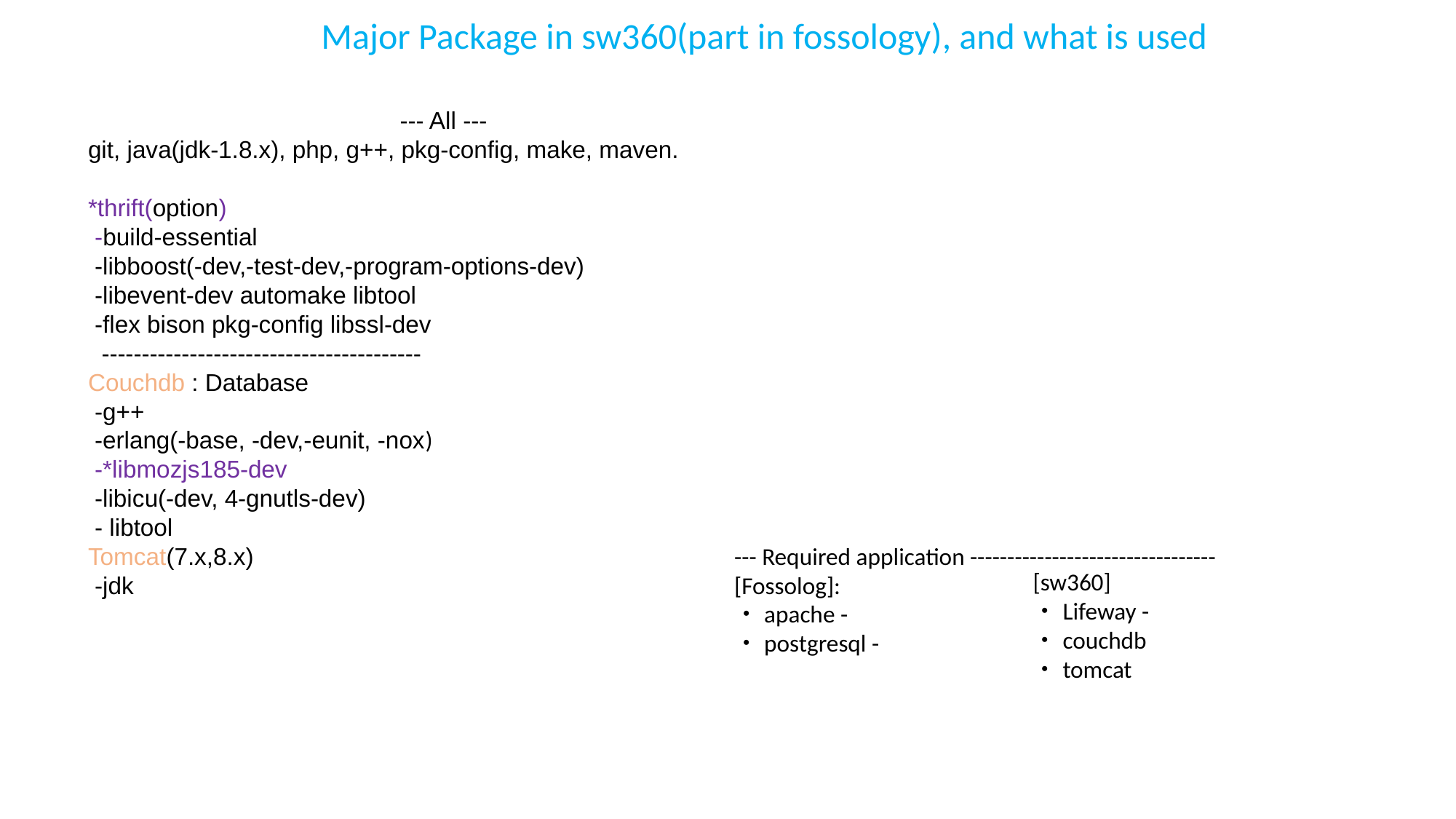

Major Package in sw360(part in fossology), and what is used
--- All ---
git, java(jdk-1.8.x), php, g++, pkg-config, make, maven.

*thrift(option)
 -build-essential
 -libboost(-dev,-test-dev,-program-options-dev)
 -libevent-dev automake libtool
 -flex bison pkg-config libssl-dev
  ----------------------------------------
Couchdb : Database
 -g++
 -erlang(-base, -dev,-eunit, -nox)
 -*libmozjs185-dev
 -libicu(-dev, 4-gnutls-dev)
 - libtool
Tomcat(7.x,8.x)
 -jdk
--- Required application ---------------------------------
[Fossolog]:
・apache -
・postgresql -

[sw360]
・Lifeway -
・couchdb
・tomcat
6